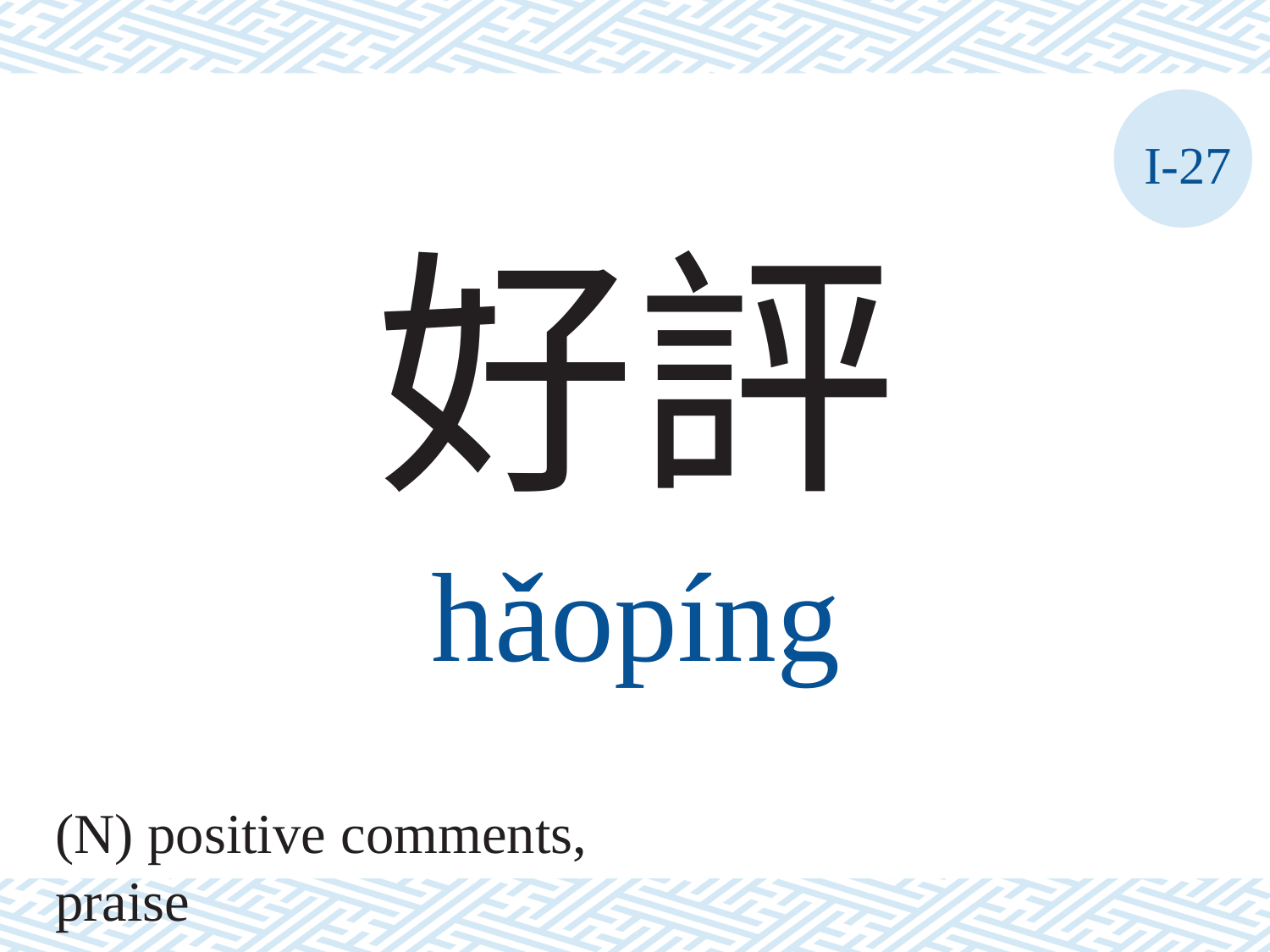

I-27
好評
hǎopíng
(N) positive comments, praise